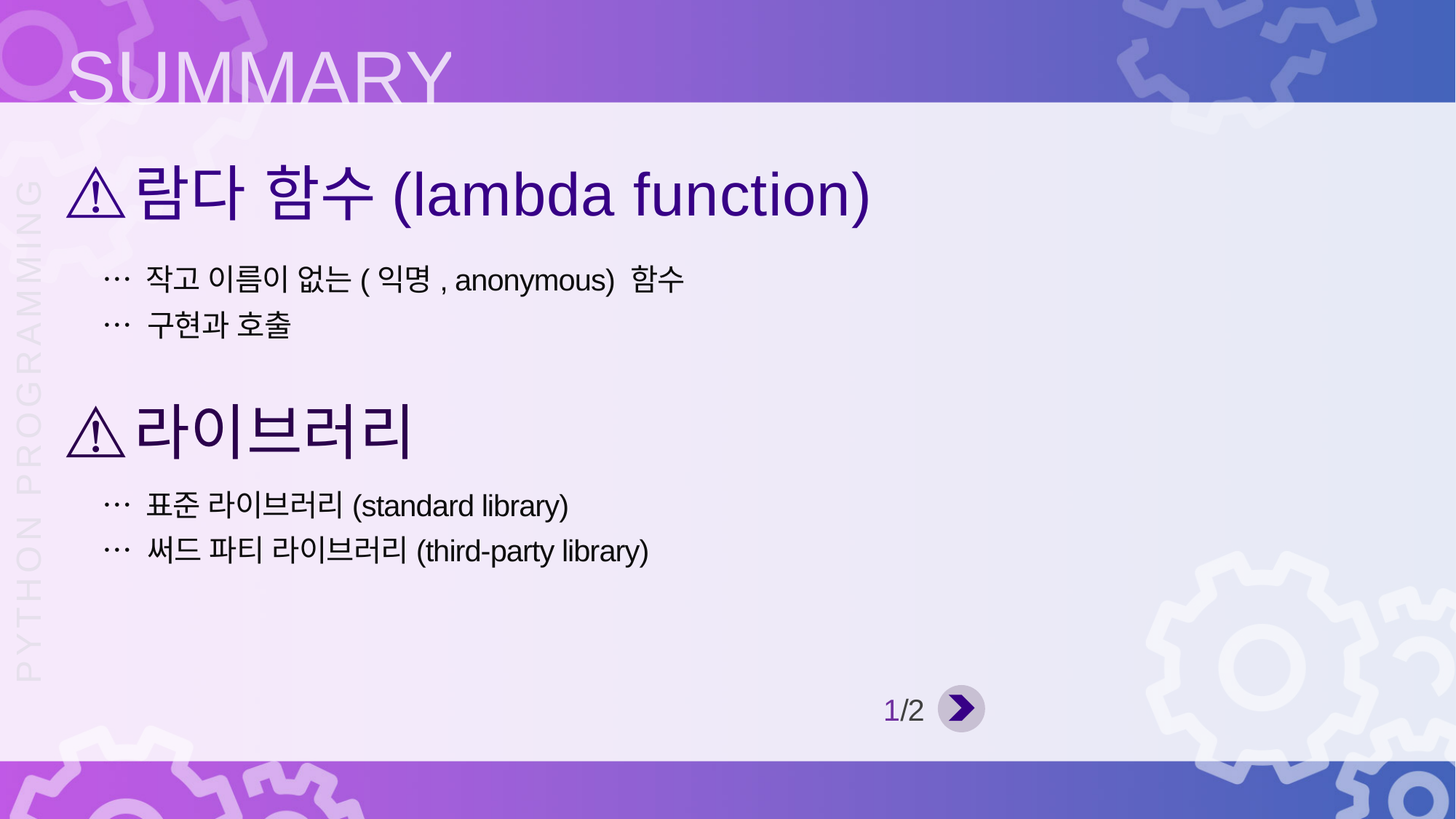

람다 함수(lambda function)
… 작고 이름이 없는(익명, anonymous) 함수
… 구현과 호출
라이브러리
… 표준 라이브러리(standard library)
… 써드 파티 라이브러리(third-party library)
1/2